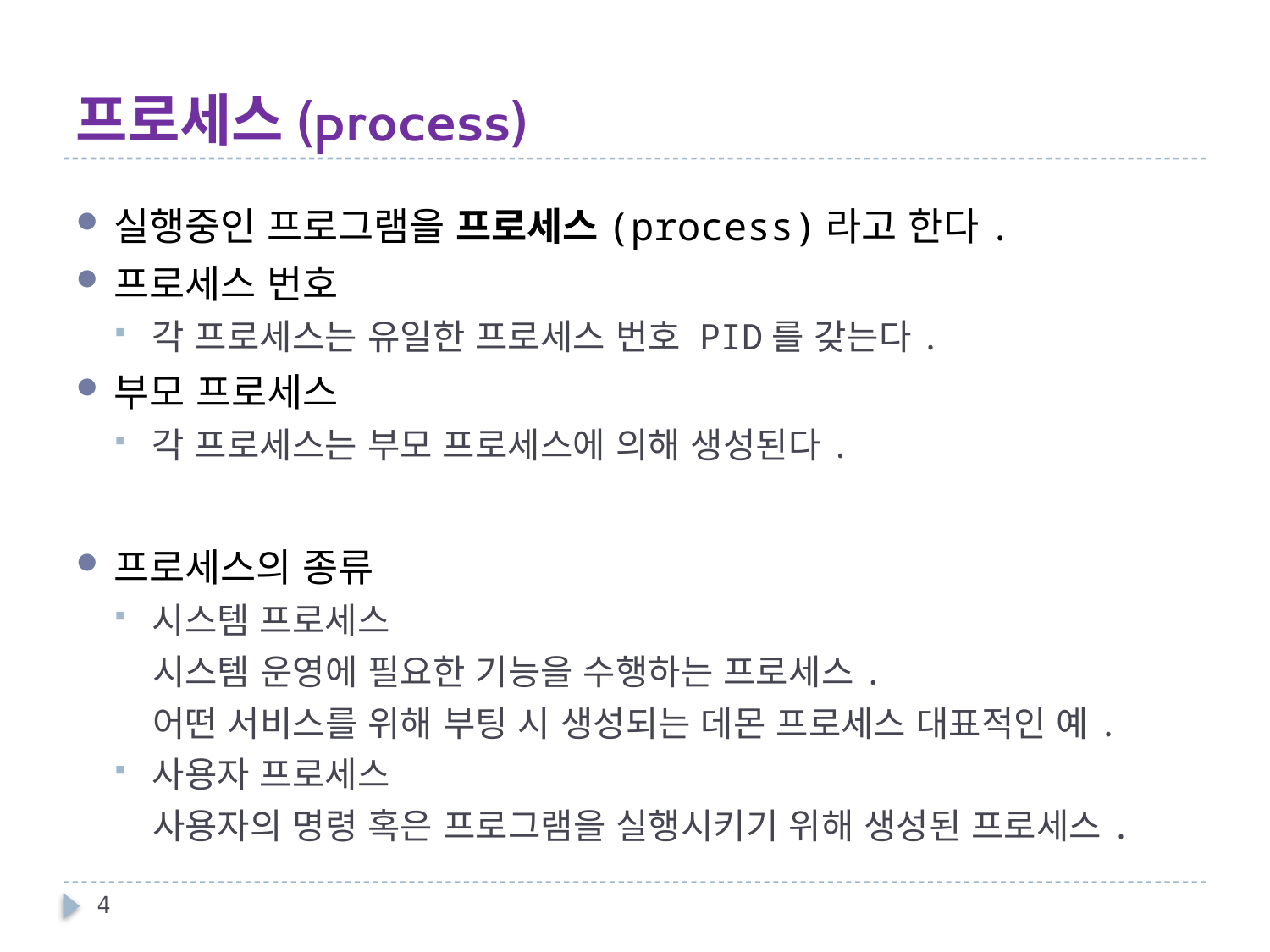

# 프로세스(process)
실행중인 프로그램을 프로세스(process)라고 한다.
프로세스 번호
각 프로세스는 유일한 프로세스 번호 PID를 갖는다.
부모 프로세스
각 프로세스는 부모 프로세스에 의해 생성된다.

프로세스의 종류
시스템 프로세스
   시스템 운영에 필요한 기능을 수행하는 프로세스.
   어떤 서비스를 위해 부팅 시 생성되는 데몬 프로세스 대표적인 예.
사용자 프로세스
   사용자의 명령 혹은 프로그램을 실행시키기 위해 생성된 프로세스.

4